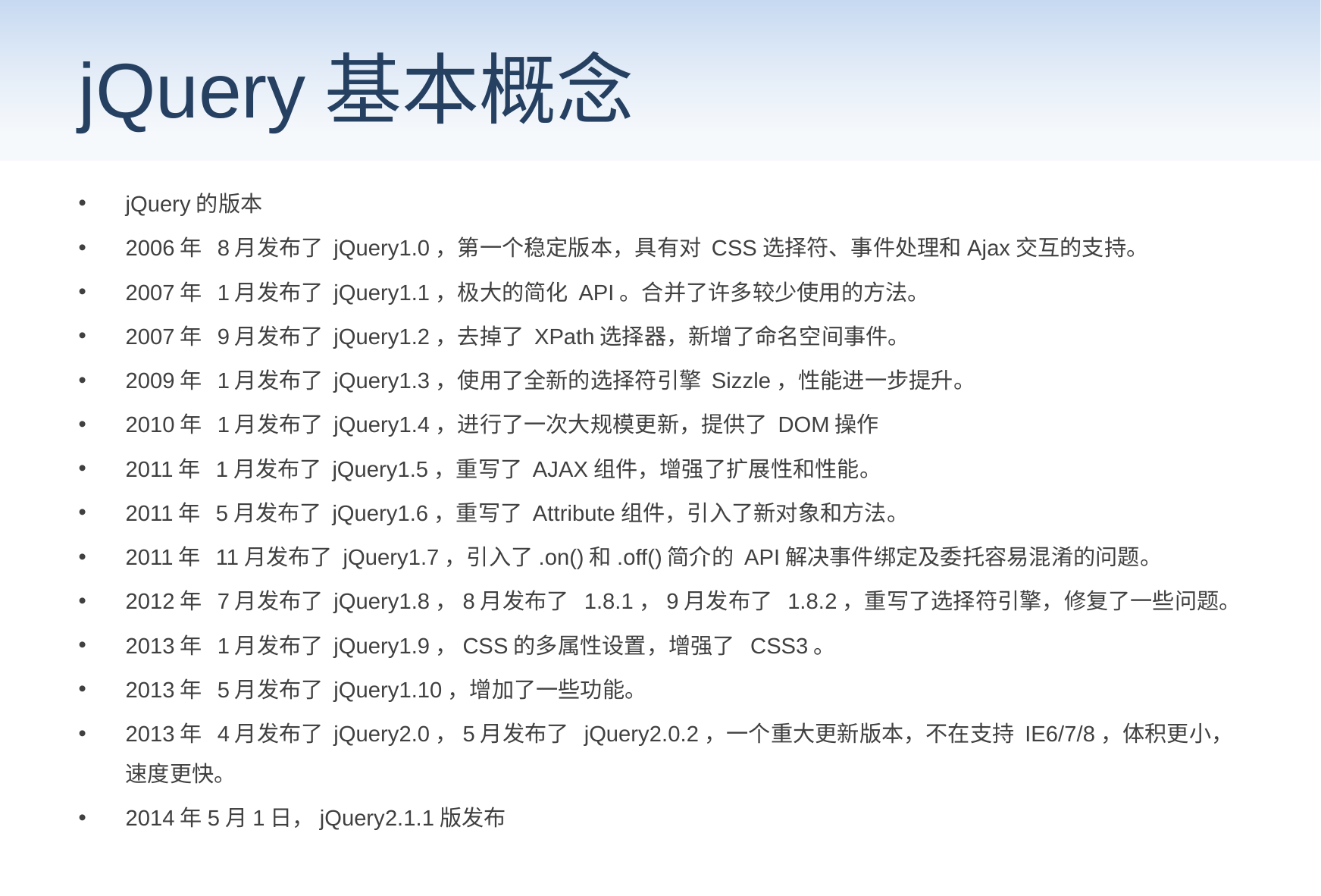

# jQuery基本概念
jQuery的版本
2006年  8月发布了 jQuery1.0，第一个稳定版本，具有对 CSS选择符、事件处理和Ajax交互的支持。
2007年  1月发布了 jQuery1.1，极大的简化 API。合并了许多较少使用的方法。
2007年  9月发布了 jQuery1.2，去掉了 XPath选择器，新增了命名空间事件。
2009年  1月发布了 jQuery1.3，使用了全新的选择符引擎 Sizzle，性能进一步提升。
2010年  1月发布了 jQuery1.4，进行了一次大规模更新，提供了 DOM操作
2011年  1月发布了 jQuery1.5，重写了 AJAX组件，增强了扩展性和性能。
2011年  5月发布了 jQuery1.6，重写了 Attribute组件，引入了新对象和方法。
2011年  11月发布了 jQuery1.7，引入了.on()和.off()简介的 API解决事件绑定及委托容易混淆的问题。
2012年  7月发布了 jQuery1.8，8月发布了  1.8.1，9月发布了  1.8.2，重写了选择符引擎，修复了一些问题。
2013年  1月发布了 jQuery1.9，CSS的多属性设置，增强了  CSS3。
2013年  5月发布了 jQuery1.10，增加了一些功能。
2013年  4月发布了 jQuery2.0，5月发布了  jQuery2.0.2，一个重大更新版本，不在支持 IE6/7/8，体积更小，速度更快。
2014年5月1日，jQuery2.1.1版发布